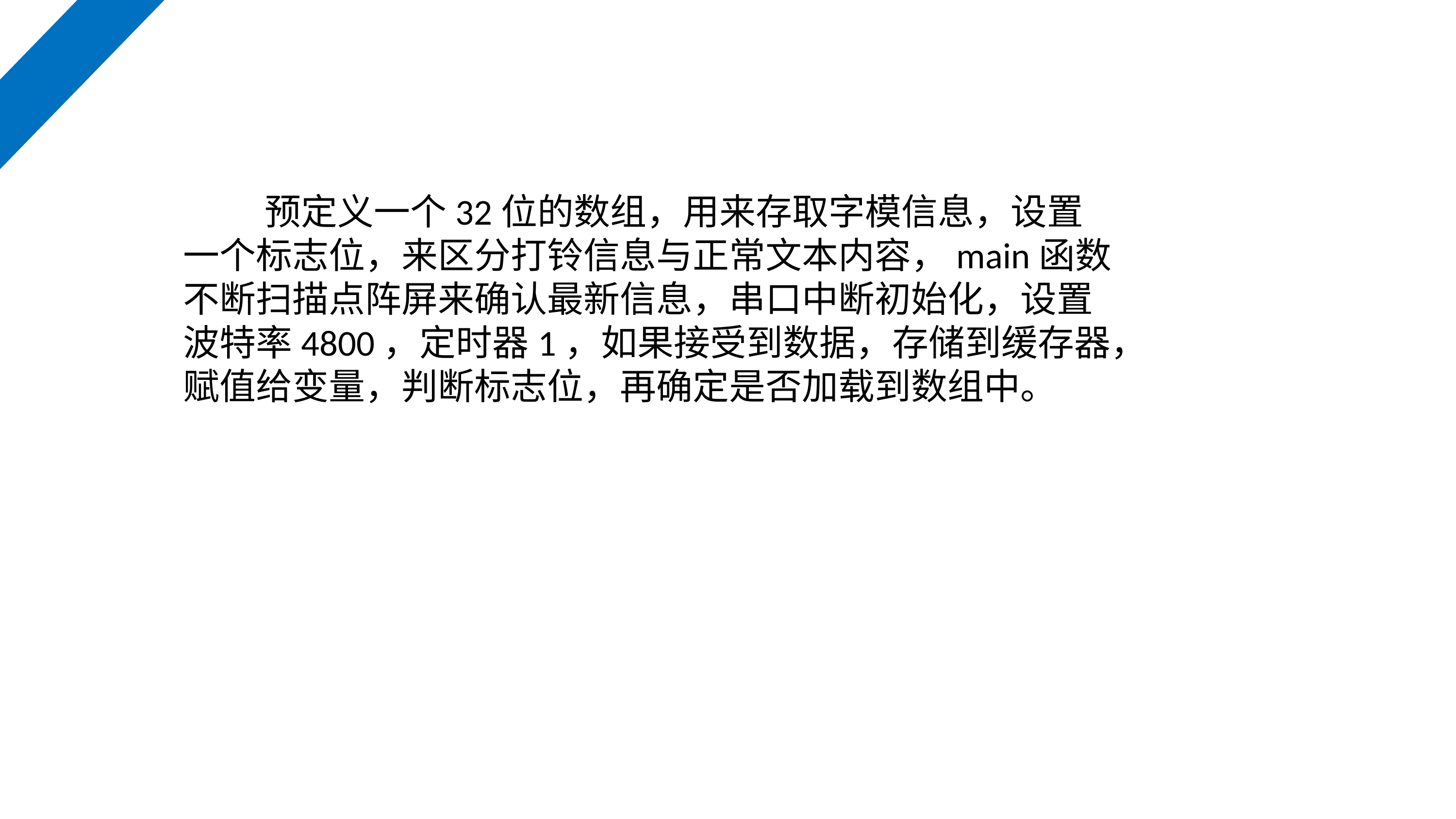

预定义一个32位的数组，用来存取字模信息，设置一个标志位，来区分打铃信息与正常文本内容，main函数不断扫描点阵屏来确认最新信息，串口中断初始化，设置波特率4800，定时器1，如果接受到数据，存储到缓存器，赋值给变量，判断标志位，再确定是否加载到数组中。